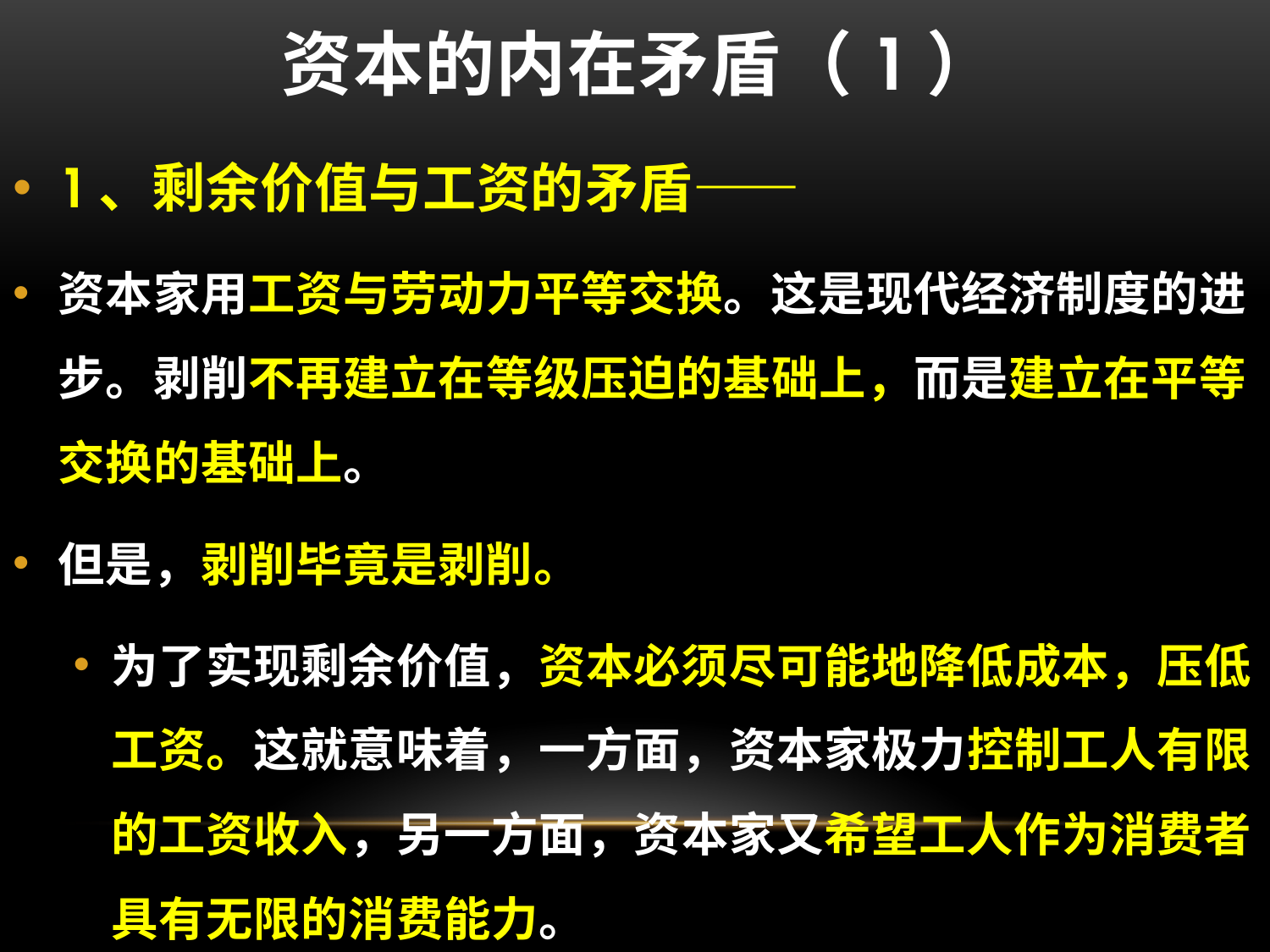

# 资本的内在矛盾（1）
1、剩余价值与工资的矛盾——
资本家用工资与劳动力平等交换。这是现代经济制度的进步。剥削不再建立在等级压迫的基础上，而是建立在平等交换的基础上。
但是，剥削毕竟是剥削。
为了实现剩余价值，资本必须尽可能地降低成本，压低工资。这就意味着，一方面，资本家极力控制工人有限的工资收入，另一方面，资本家又希望工人作为消费者具有无限的消费能力。